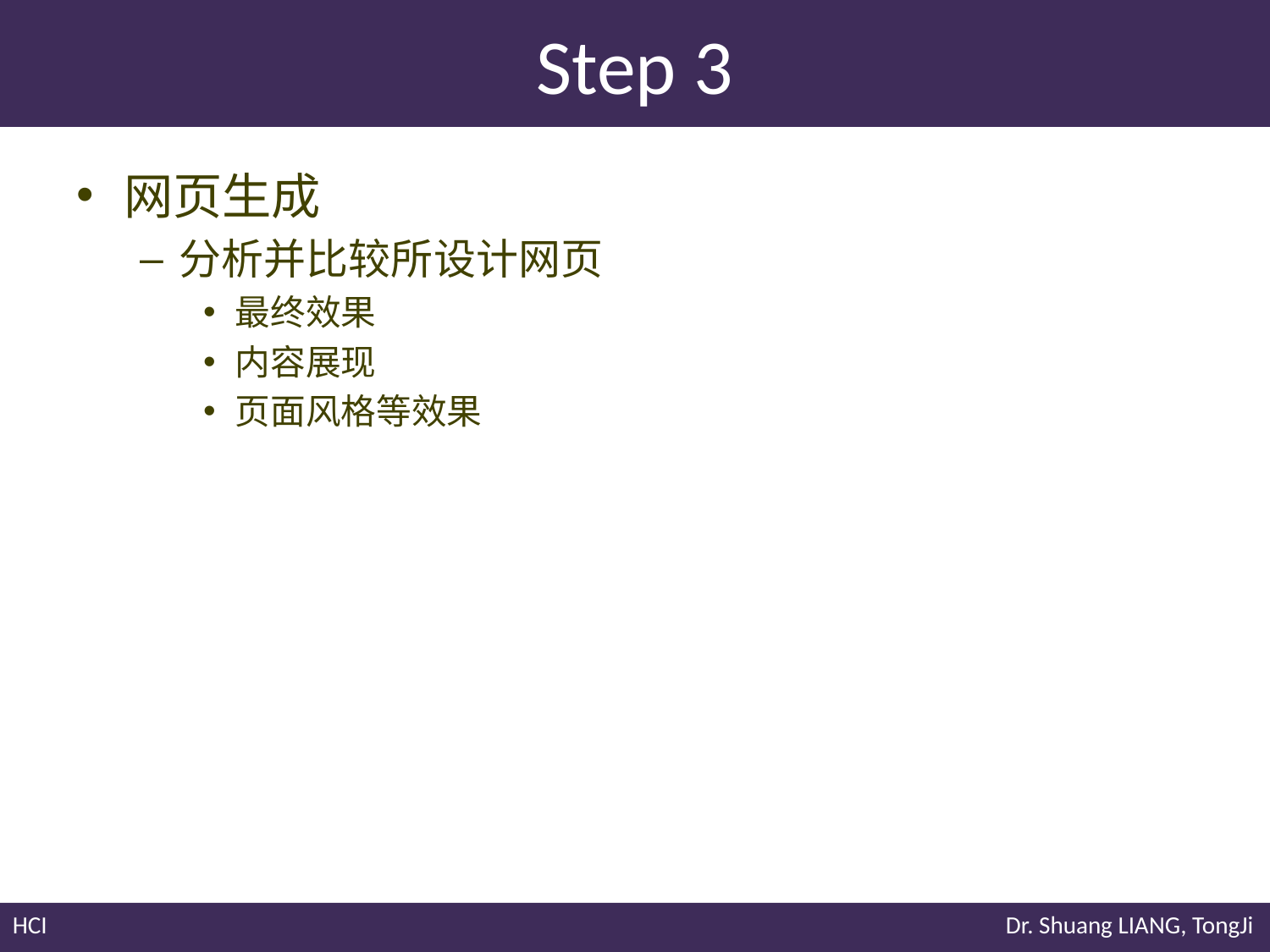

# Step 3
网页生成
分析并比较所设计网页
最终效果
内容展现
页面风格等效果
HCI							                   Dr. Shuang LIANG, TongJi